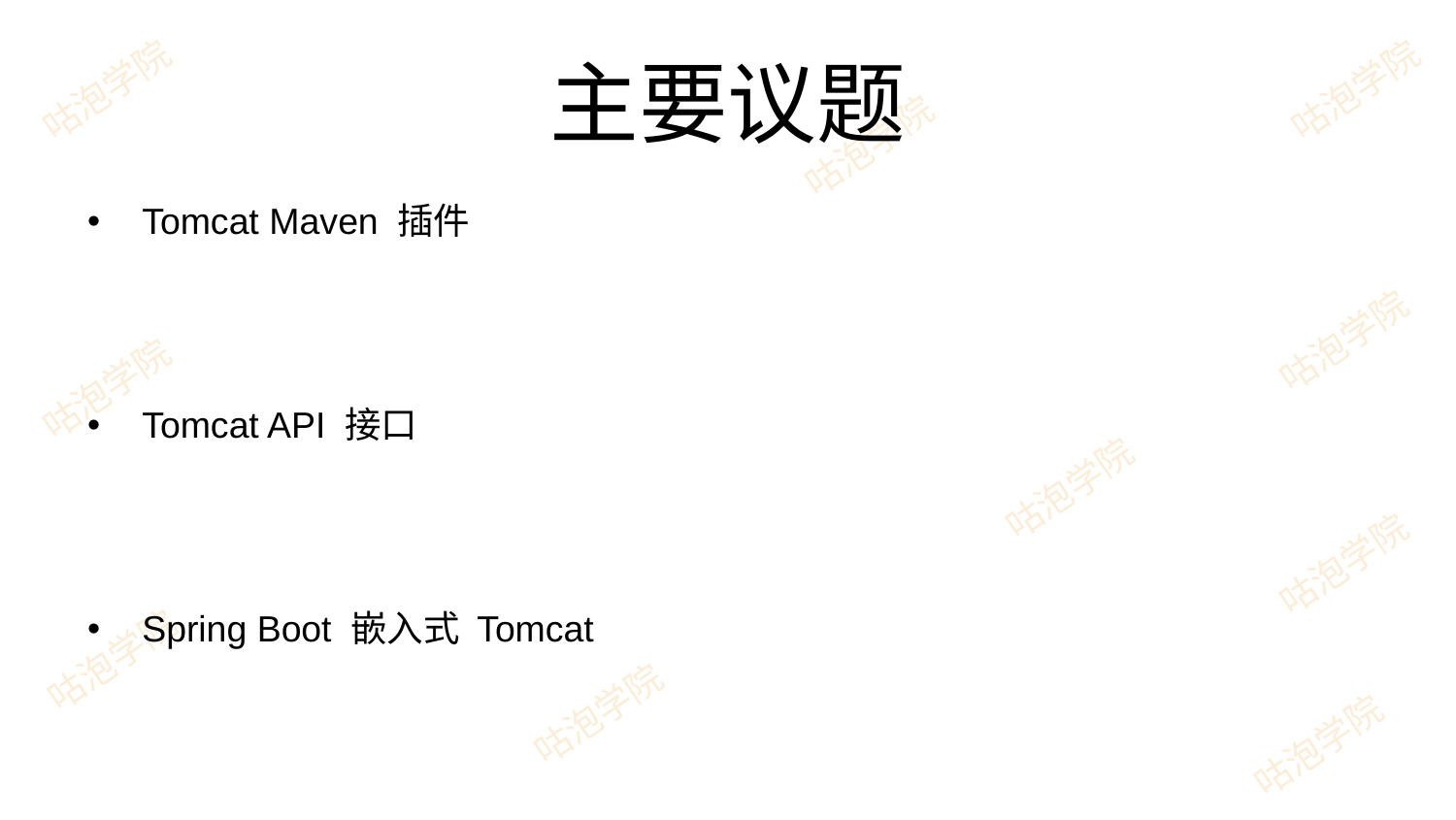

# 主要议题
Tomcat Maven 插件

Tomcat API 接口

Spring Boot 嵌入式 Tomcat